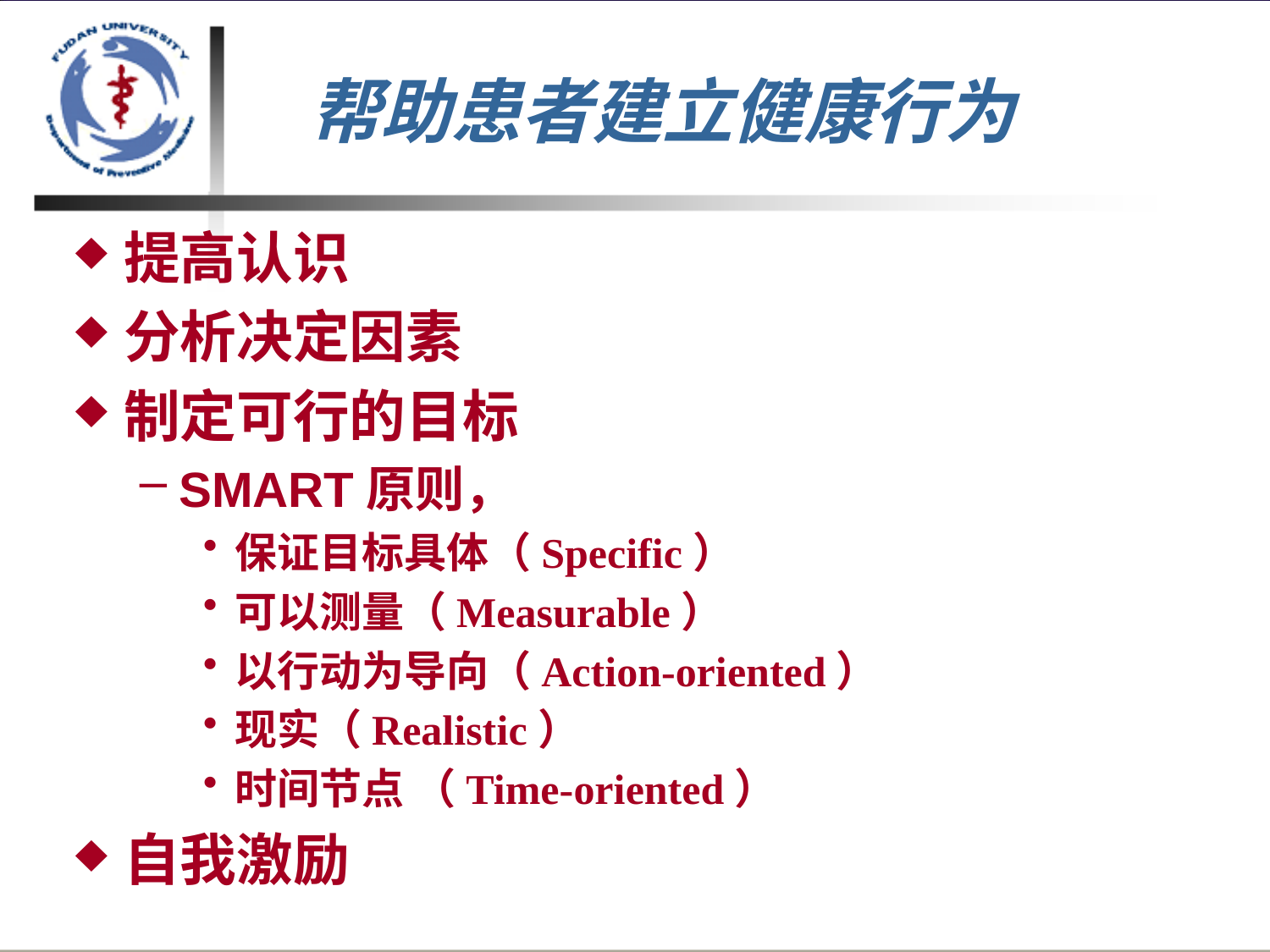

# 帮助患者建立健康行为
提高认识
分析决定因素
制定可行的目标
SMART原则，
保证目标具体（Specific）
可以测量（Measurable）
以行动为导向（Action-oriented）
现实（Realistic）
时间节点 （Time-oriented）
自我激励